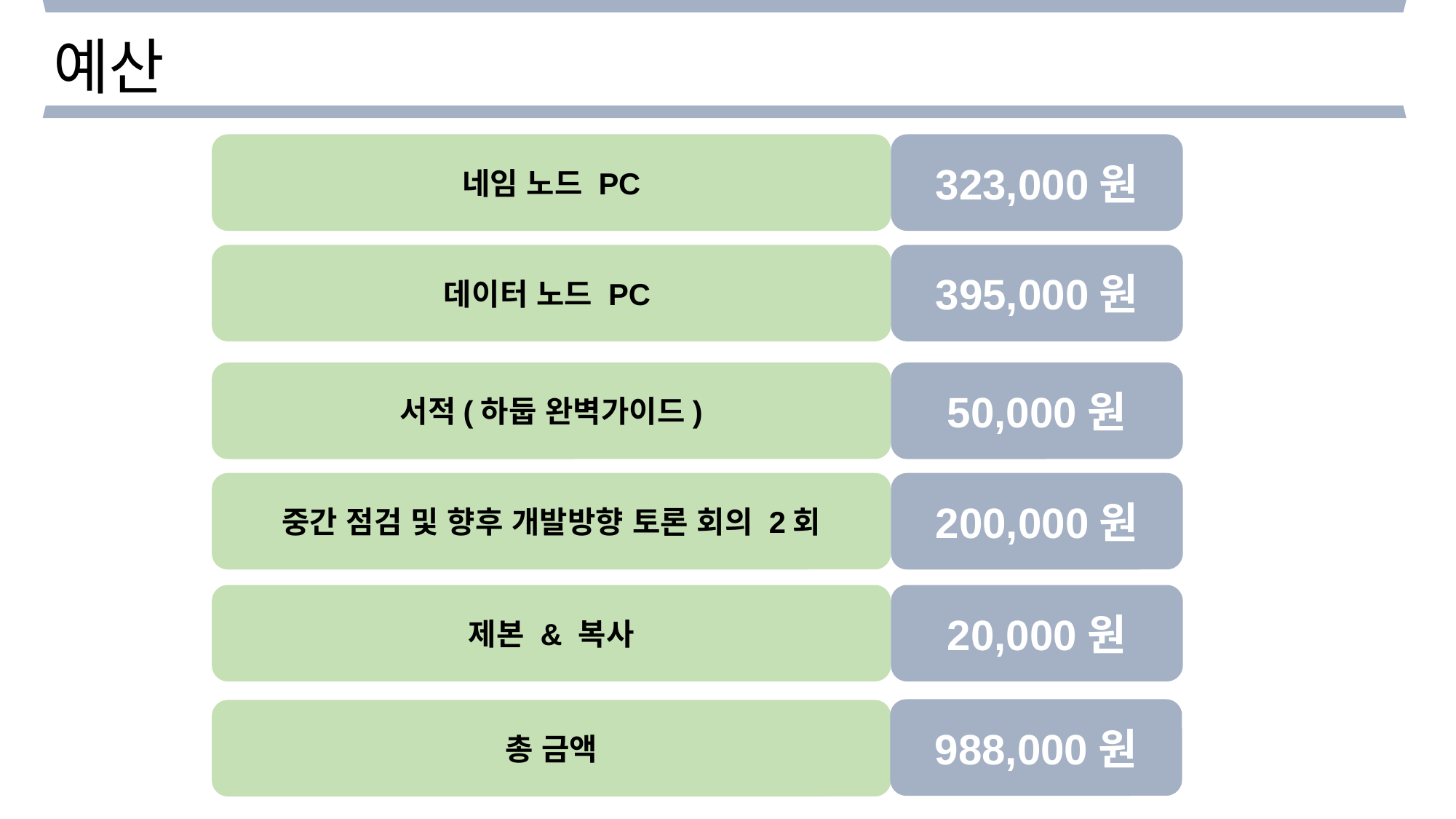

예산

네임 노드 PC
323,000원
데이터 노드 PC
395,000원
서적(하둡 완벽가이드)
50,000원
중간 점검 및 향후 개발방향 토론 회의 2회
200,000원
제본 & 복사
20,000원
988,000원
총 금액